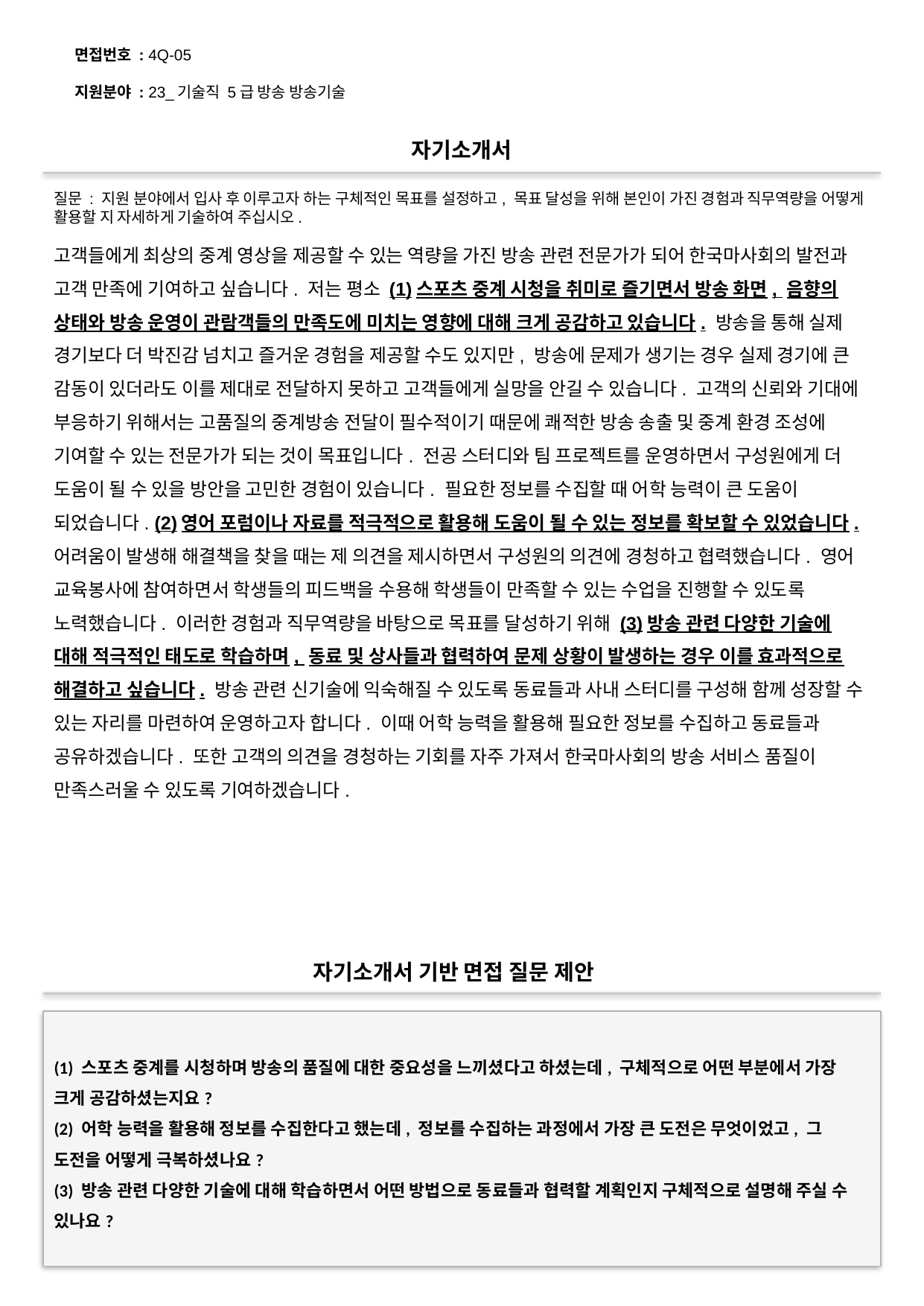

면접번호 : 4Q-05

지원분야 : 23_기술직 5급 방송 방송기술
#

자기소개서

질문 : 지원 분야에서 입사 후 이루고자 하는 구체적인 목표를 설정하고, 목표 달성을 위해 본인이 가진 경험과 직무역량을 어떻게 활용할 지 자세하게 기술하여 주십시오.

고객들에게 최상의 중계 영상을 제공할 수 있는 역량을 가진 방송 관련 전문가가 되어 한국마사회의 발전과 고객 만족에 기여하고 싶습니다. 저는 평소 (1)스포츠 중계 시청을 취미로 즐기면서 방송 화면, 음향의 상태와 방송 운영이 관람객들의 만족도에 미치는 영향에 대해 크게 공감하고 있습니다. 방송을 통해 실제 경기보다 더 박진감 넘치고 즐거운 경험을 제공할 수도 있지만, 방송에 문제가 생기는 경우 실제 경기에 큰 감동이 있더라도 이를 제대로 전달하지 못하고 고객들에게 실망을 안길 수 있습니다. 고객의 신뢰와 기대에 부응하기 위해서는 고품질의 중계방송 전달이 필수적이기 때문에 쾌적한 방송 송출 및 중계 환경 조성에 기여할 수 있는 전문가가 되는 것이 목표입니다. 전공 스터디와 팀 프로젝트를 운영하면서 구성원에게 더 도움이 될 수 있을 방안을 고민한 경험이 있습니다. 필요한 정보를 수집할 때 어학 능력이 큰 도움이 되었습니다. (2)영어 포럼이나 자료를 적극적으로 활용해 도움이 될 수 있는 정보를 확보할 수 있었습니다. 어려움이 발생해 해결책을 찾을 때는 제 의견을 제시하면서 구성원의 의견에 경청하고 협력했습니다. 영어 교육봉사에 참여하면서 학생들의 피드백을 수용해 학생들이 만족할 수 있는 수업을 진행할 수 있도록 노력했습니다. 이러한 경험과 직무역량을 바탕으로 목표를 달성하기 위해 (3)방송 관련 다양한 기술에 대해 적극적인 태도로 학습하며, 동료 및 상사들과 협력하여 문제 상황이 발생하는 경우 이를 효과적으로 해결하고 싶습니다. 방송 관련 신기술에 익숙해질 수 있도록 동료들과 사내 스터디를 구성해 함께 성장할 수 있는 자리를 마련하여 운영하고자 합니다. 이때 어학 능력을 활용해 필요한 정보를 수집하고 동료들과 공유하겠습니다. 또한 고객의 의견을 경청하는 기회를 자주 가져서 한국마사회의 방송 서비스 품질이 만족스러울 수 있도록 기여하겠습니다.

자기소개서 기반 면접 질문 제안

(1) 스포츠 중계를 시청하며 방송의 품질에 대한 중요성을 느끼셨다고 하셨는데, 구체적으로 어떤 부분에서 가장 크게 공감하셨는지요?
(2) 어학 능력을 활용해 정보를 수집한다고 했는데, 정보를 수집하는 과정에서 가장 큰 도전은 무엇이었고, 그 도전을 어떻게 극복하셨나요?
(3) 방송 관련 다양한 기술에 대해 학습하면서 어떤 방법으로 동료들과 협력할 계획인지 구체적으로 설명해 주실 수 있나요?